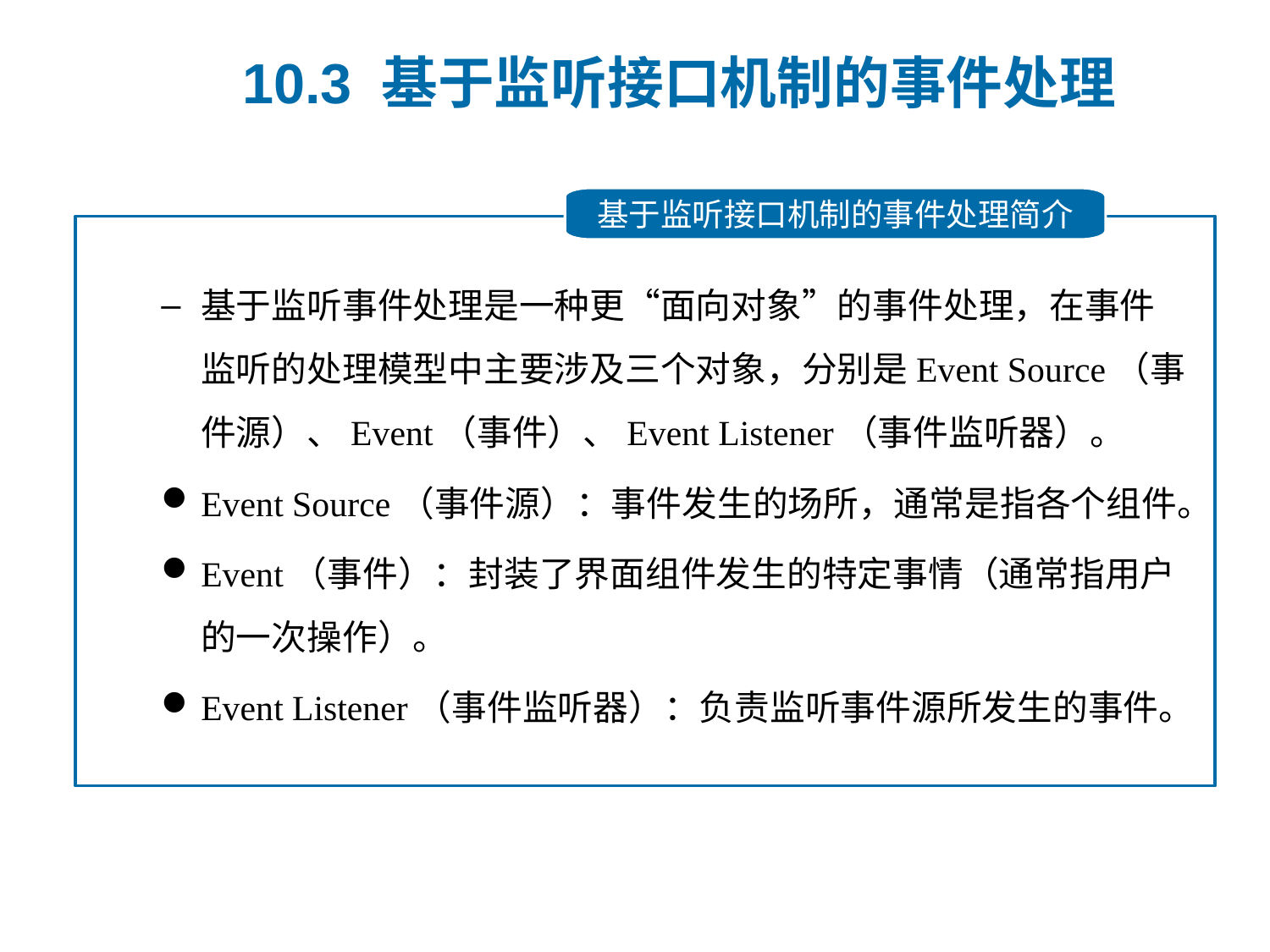

10.3 基于监听接口机制的事件处理
基于监听接口机制的事件处理简介

基于监听事件处理是一种更“面向对象”的事件处理，在事件监听的处理模型中主要涉及三个对象，分别是Event Source（事件源）、Event（事件）、Event Listener（事件监听器）。
Event Source（事件源）：事件发生的场所，通常是指各个组件。
Event（事件）：封装了界面组件发生的特定事情（通常指用户的一次操作）。
Event Listener（事件监听器）：负责监听事件源所发生的事件。